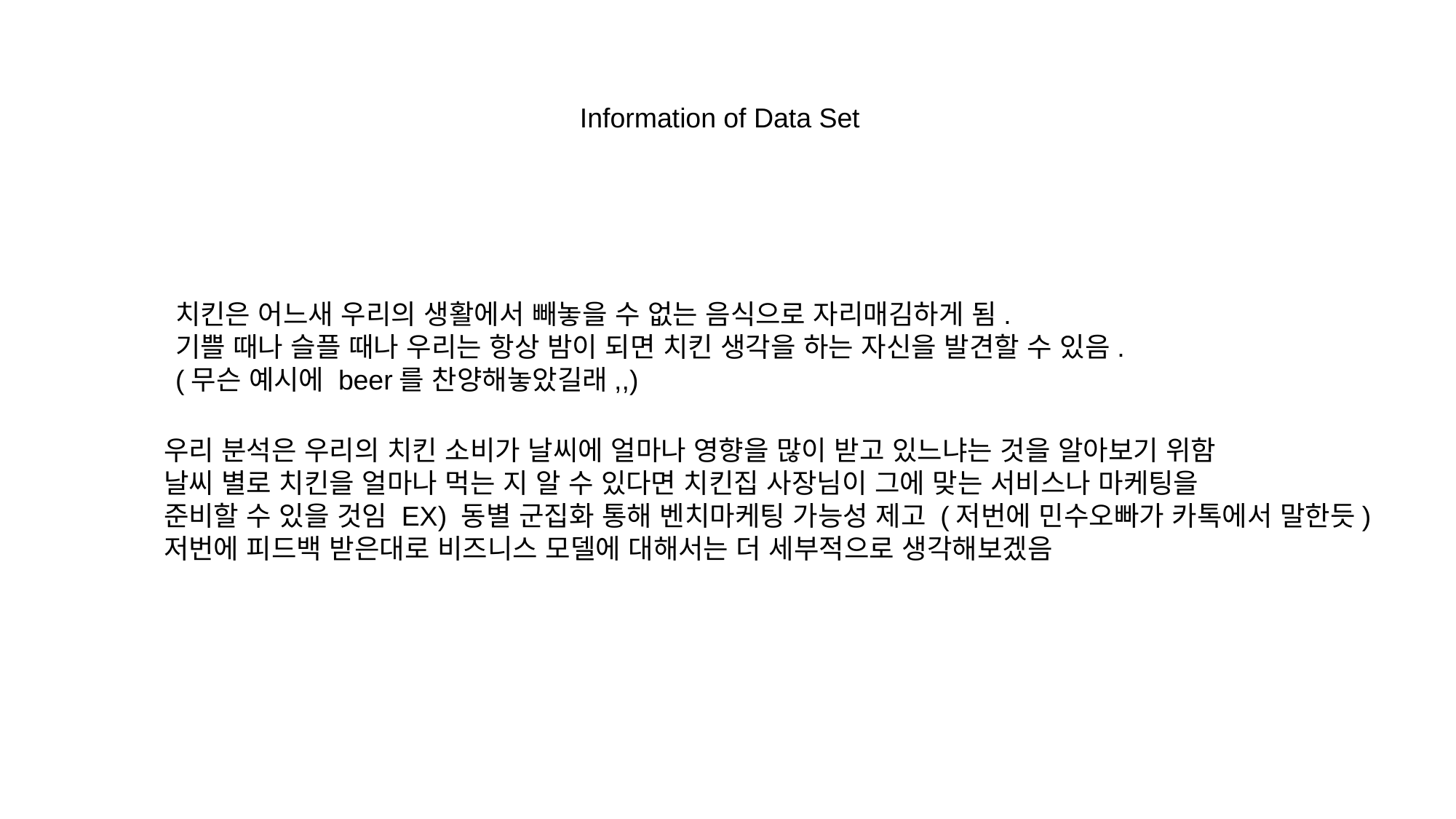

Information of Data Set
치킨은 어느새 우리의 생활에서 빼놓을 수 없는 음식으로 자리매김하게 됨.
기쁠 때나 슬플 때나 우리는 항상 밤이 되면 치킨 생각을 하는 자신을 발견할 수 있음.
(무슨 예시에 beer를 찬양해놓았길래,,)
우리 분석은 우리의 치킨 소비가 날씨에 얼마나 영향을 많이 받고 있느냐는 것을 알아보기 위함
날씨 별로 치킨을 얼마나 먹는 지 알 수 있다면 치킨집 사장님이 그에 맞는 서비스나 마케팅을
준비할 수 있을 것임 EX) 동별 군집화 통해 벤치마케팅 가능성 제고 (저번에 민수오빠가 카톡에서 말한듯)
저번에 피드백 받은대로 비즈니스 모델에 대해서는 더 세부적으로 생각해보겠음